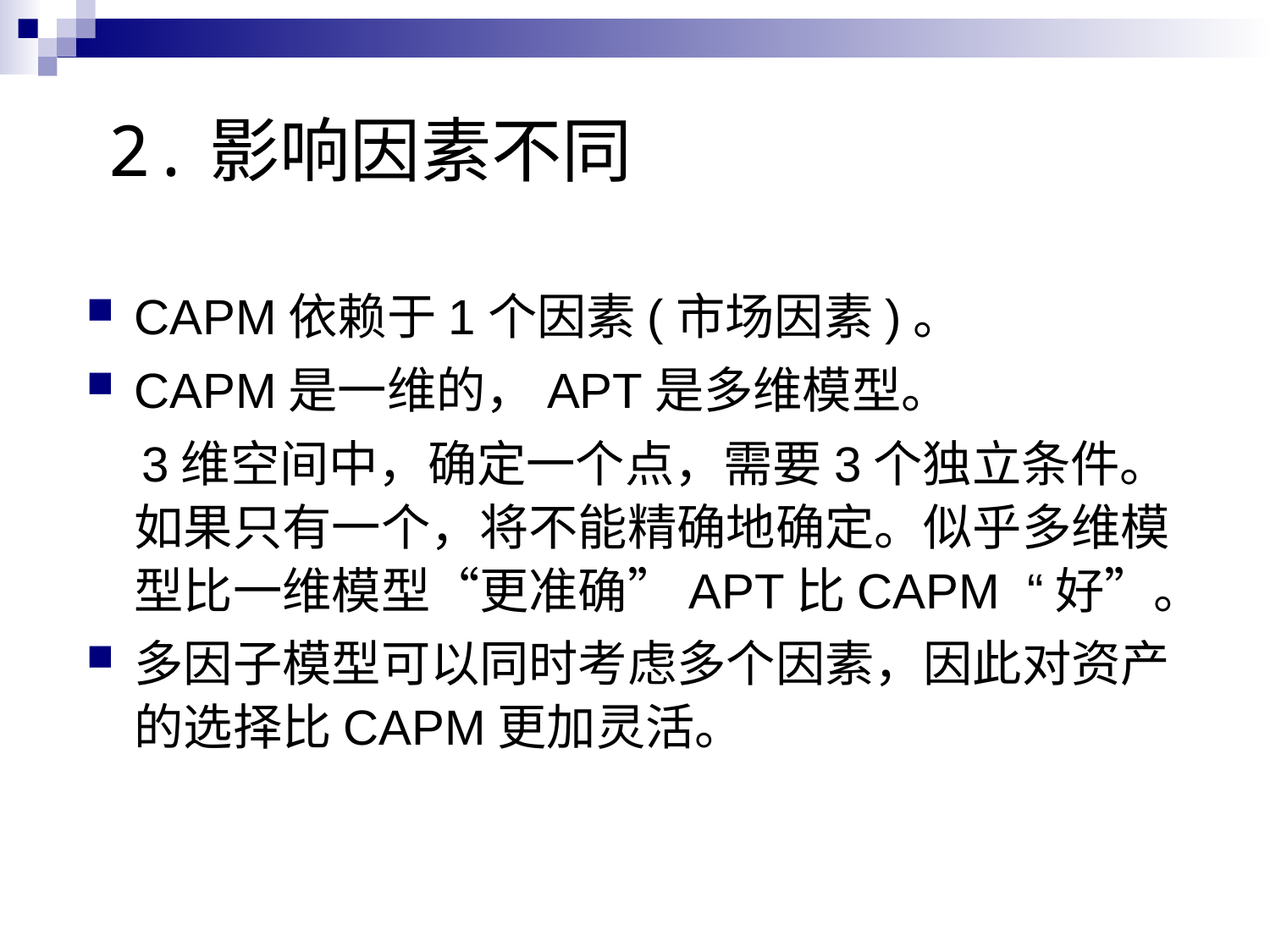

# 2.影响因素不同
CAPM依赖于1个因素(市场因素)。
CAPM是一维的，APT是多维模型。
    3维空间中，确定一个点，需要3个独立条件。如果只有一个，将不能精确地确定。似乎多维模型比一维模型“更准确”APT比CAPM  “好”。
多因子模型可以同时考虑多个因素，因此对资产的选择比CAPM更加灵活。